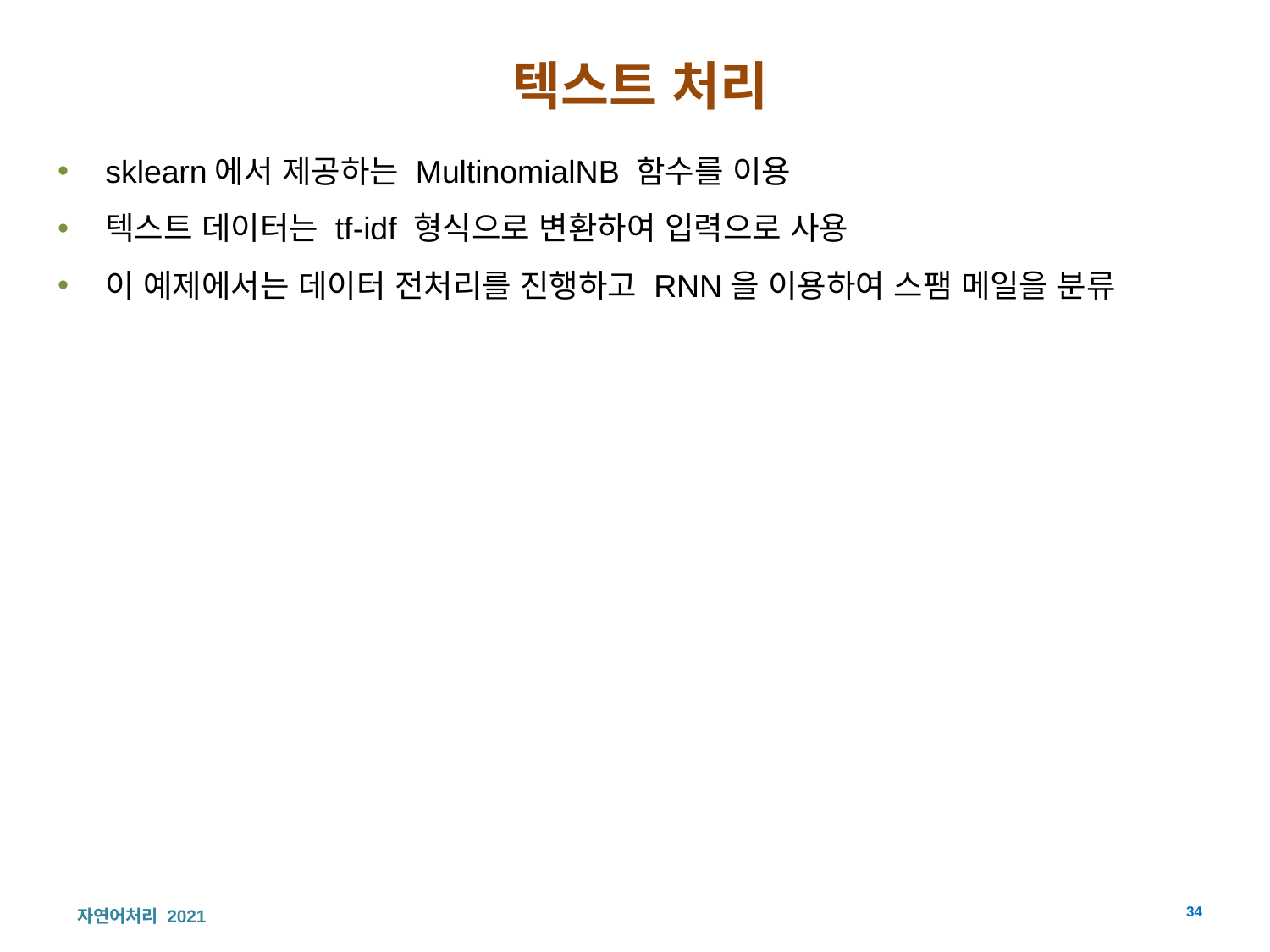

# 텍스트 처리
sklearn에서 제공하는 MultinomialNB 함수를 이용
텍스트 데이터는 tf-idf 형식으로 변환하여 입력으로 사용
이 예제에서는 데이터 전처리를 진행하고 RNN을 이용하여 스팸 메일을 분류